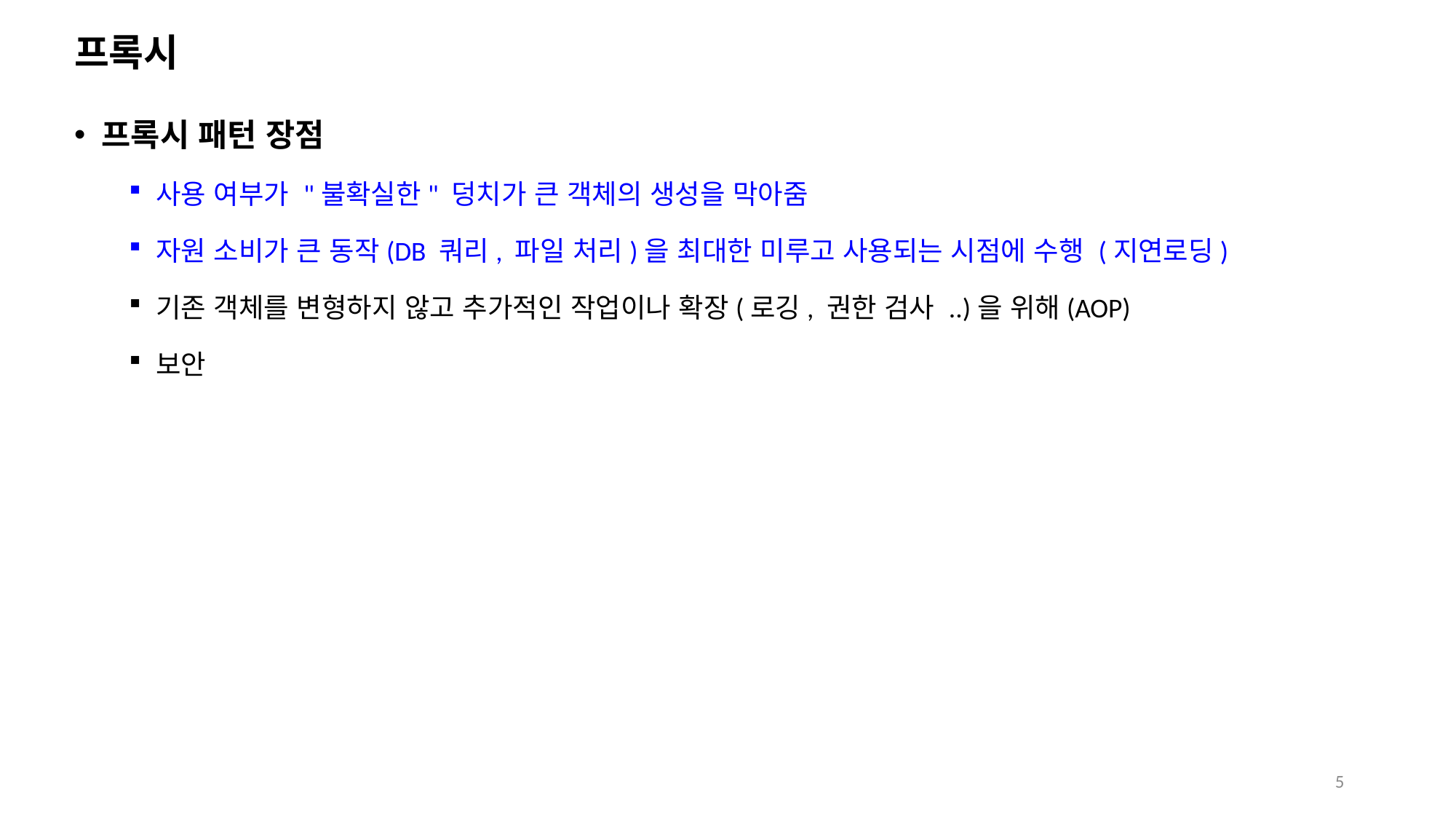

# 프록시
프록시 패턴 장점
사용 여부가 "불확실한" 덩치가 큰 객체의 생성을 막아줌
자원 소비가 큰 동작(DB 쿼리, 파일 처리)을 최대한 미루고 사용되는 시점에 수행 (지연로딩)
기존 객체를 변형하지 않고 추가적인 작업이나 확장(로깅, 권한 검사 ..)을 위해(AOP)
보안
5